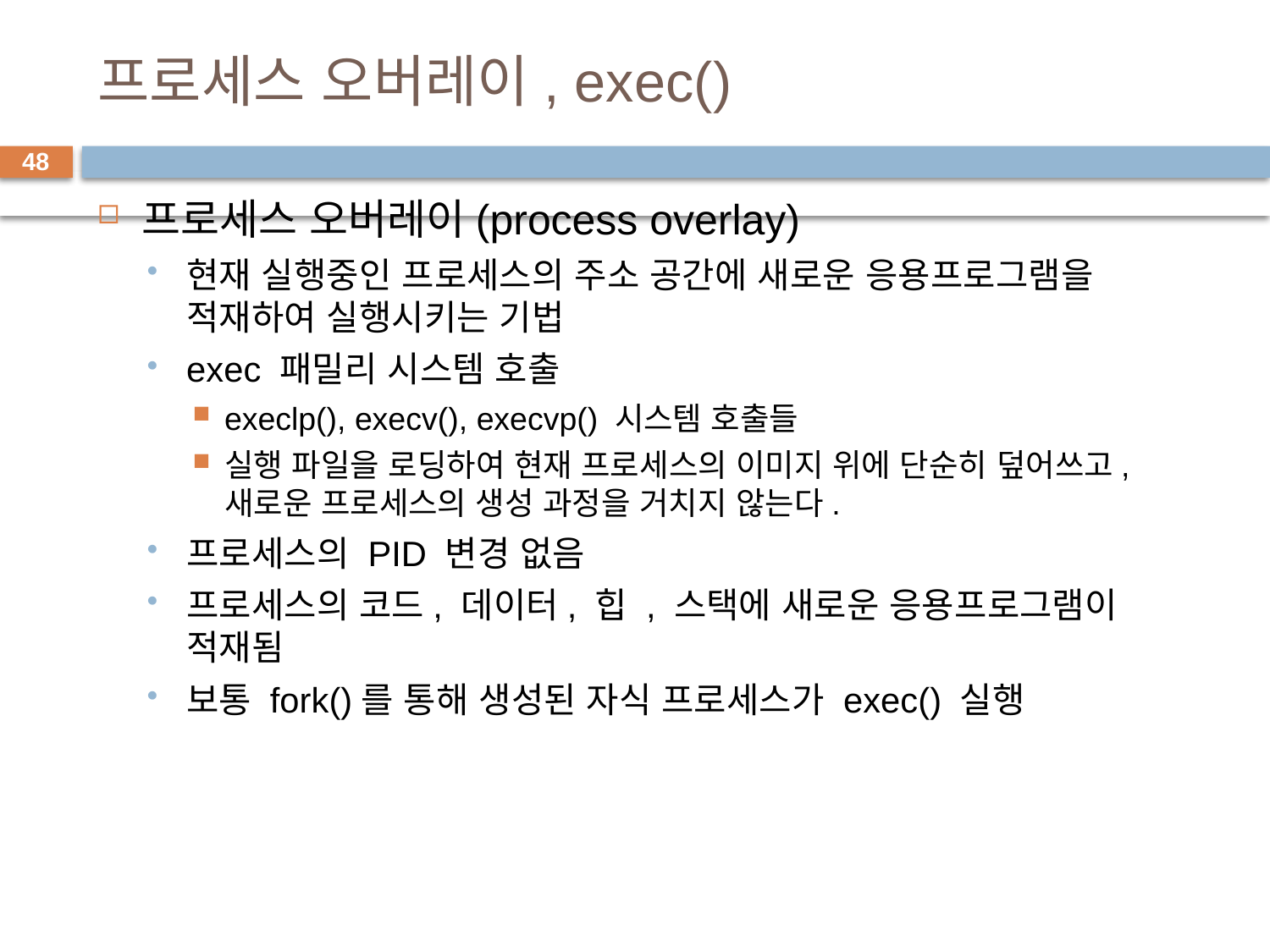

# 프로세스 오버레이, exec()
48
프로세스 오버레이(process overlay)
현재 실행중인 프로세스의 주소 공간에 새로운 응용프로그램을 적재하여 실행시키는 기법
exec 패밀리 시스템 호출
execlp(), execv(), execvp() 시스템 호출들
실행 파일을 로딩하여 현재 프로세스의 이미지 위에 단순히 덮어쓰고, 새로운 프로세스의 생성 과정을 거치지 않는다.
프로세스의 PID 변경 없음
프로세스의 코드, 데이터, 힙 , 스택에 새로운 응용프로그램이 적재됨
보통 fork()를 통해 생성된 자식 프로세스가 exec() 실행